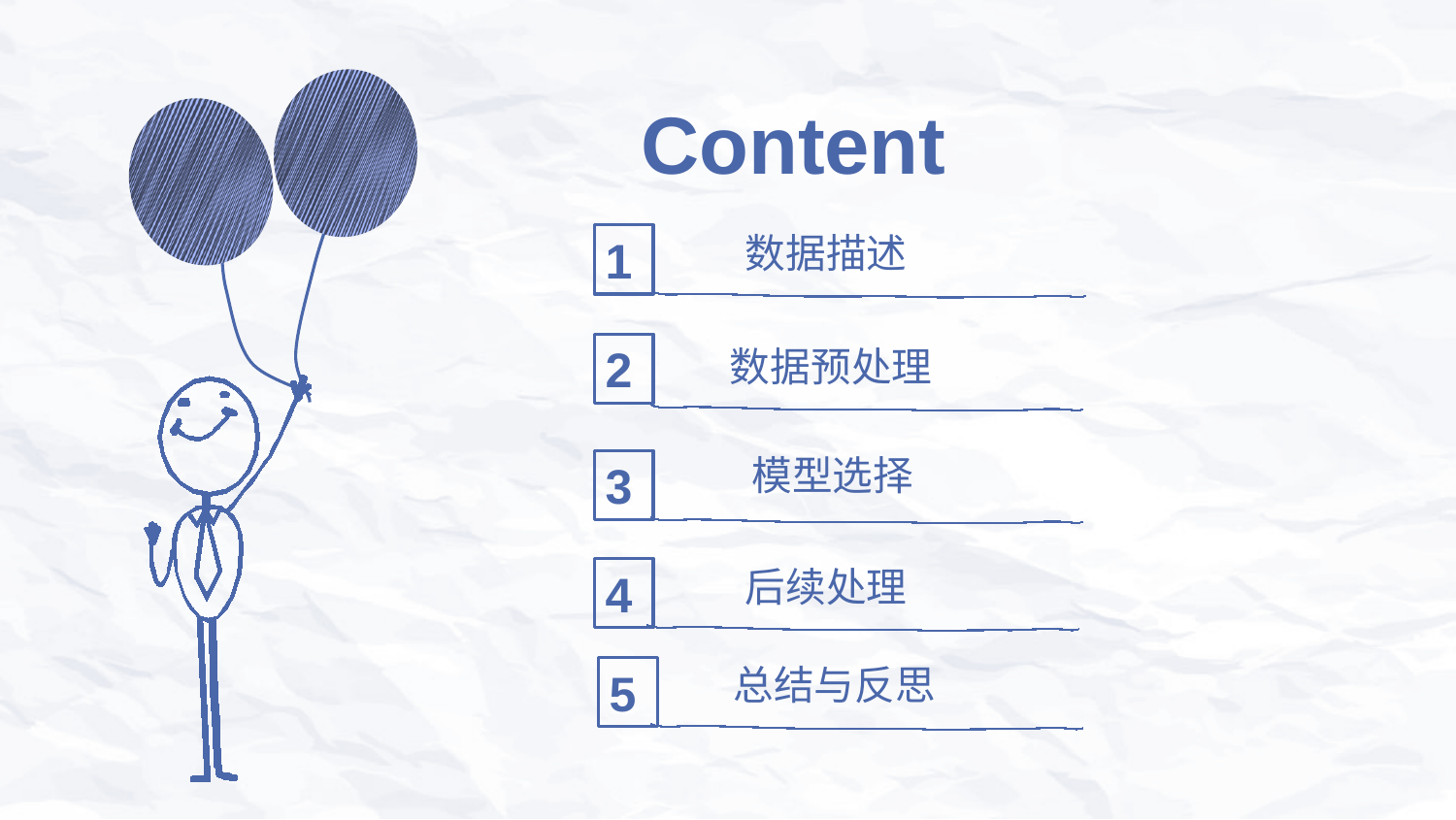

Content

数据描述
1

2
数据预处理

模型选择
3

后续处理
4

总结与反思
5